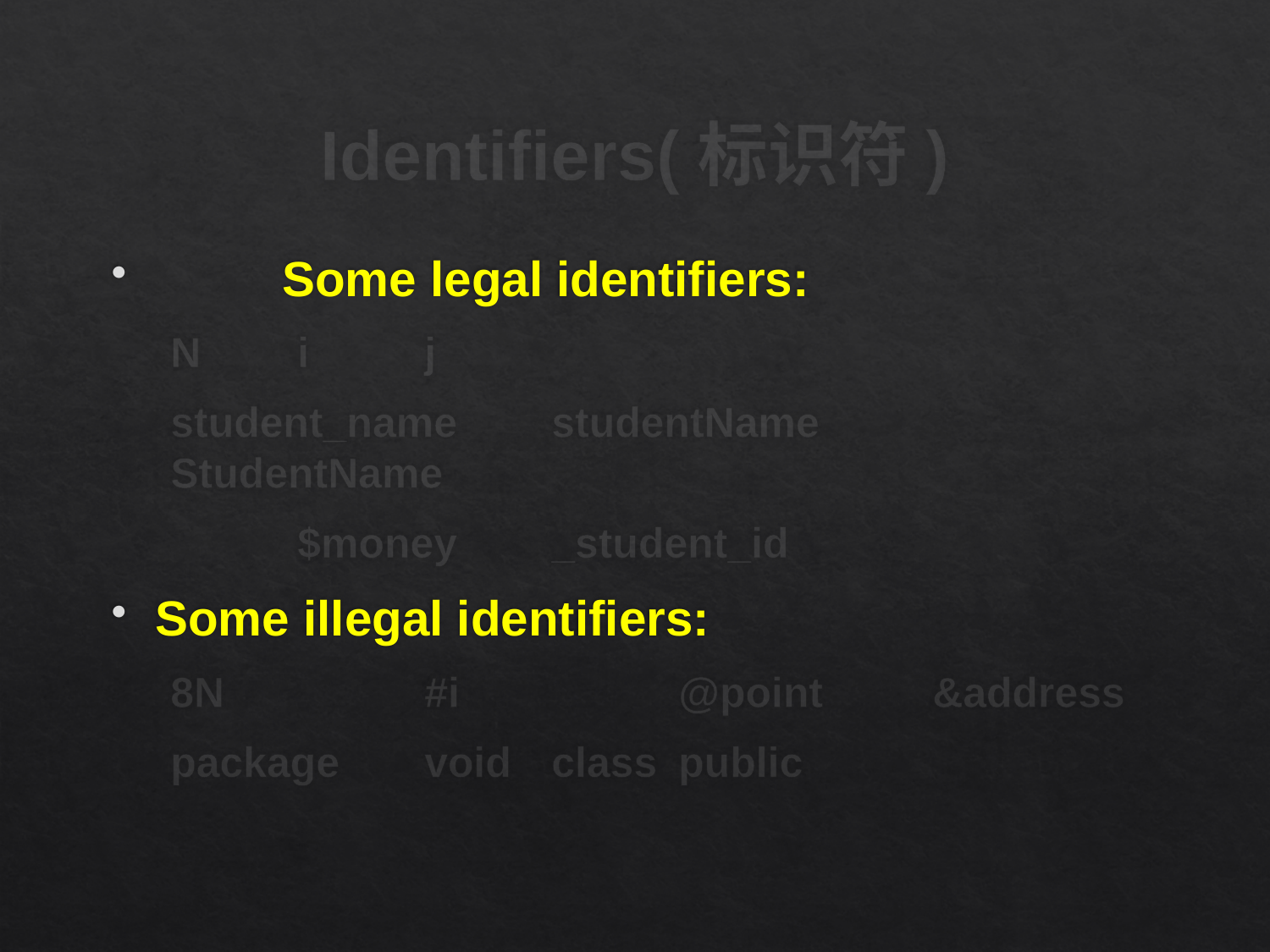

# Identifiers(标识符)
	Some legal identifiers:
N	i	j
student_name	studentName		StudentName
	$money	_student_id
Some illegal identifiers:
8N		#i		@point	&address
package	void	class	public